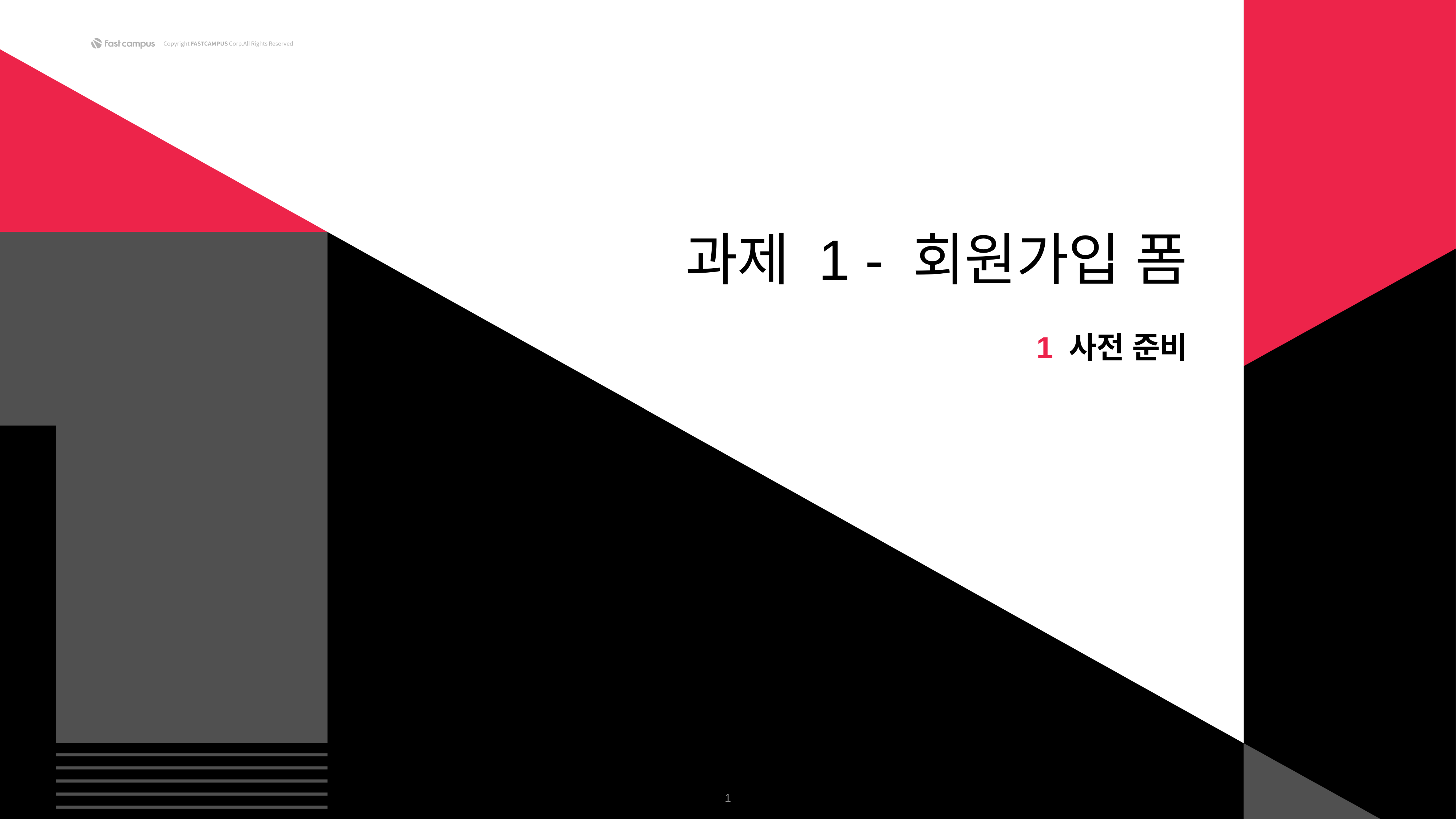

과제 1 - 회원가입 폼

1 사전 준비
1